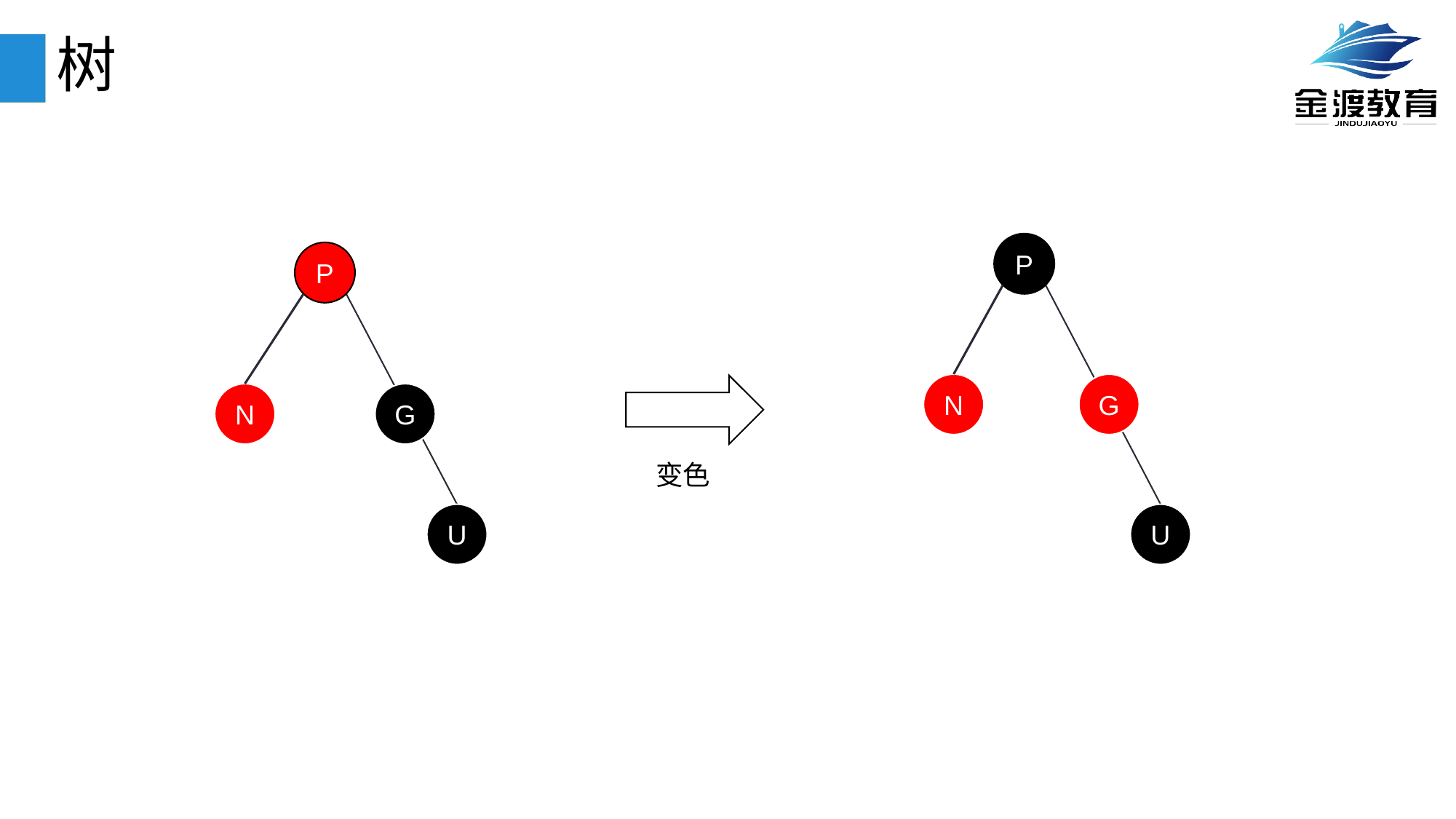

# 树
P
P
G
N

N
G
变色
U
U